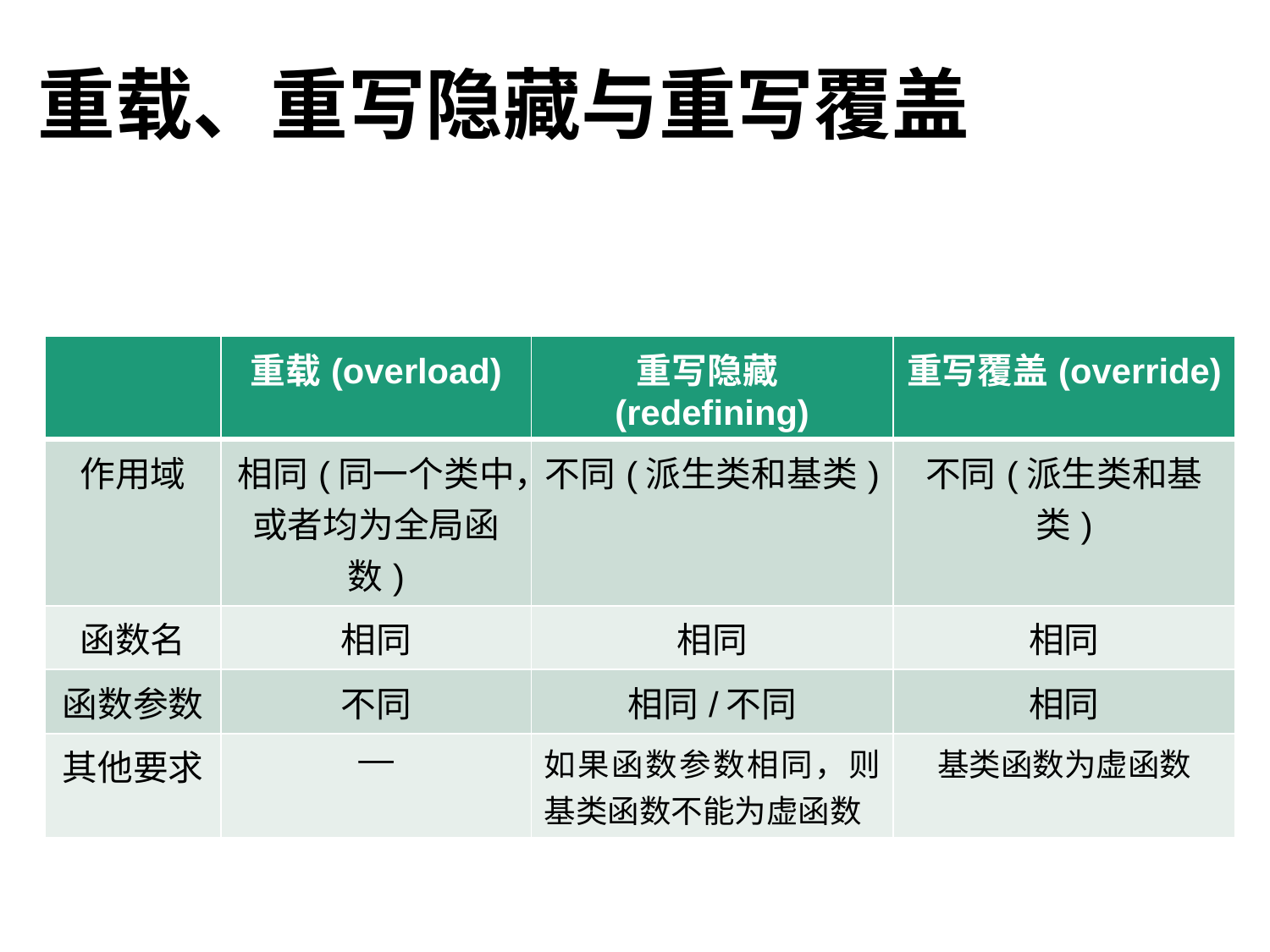

# 重载、重写隐藏与重写覆盖
|  | 重载(overload) | 重写隐藏(redefining) | 重写覆盖(override) |
| --- | --- | --- | --- |
| 作用域 | 相同(同一个类中，或者均为全局函数) | 不同(派生类和基类) | 不同(派生类和基类) |
| 函数名 | 相同 | 相同 | 相同 |
| 函数参数 | 不同 | 相同/不同 | 相同 |
| 其他要求 | — | 如果函数参数相同，则基类函数不能为虚函数 | 基类函数为虚函数 |